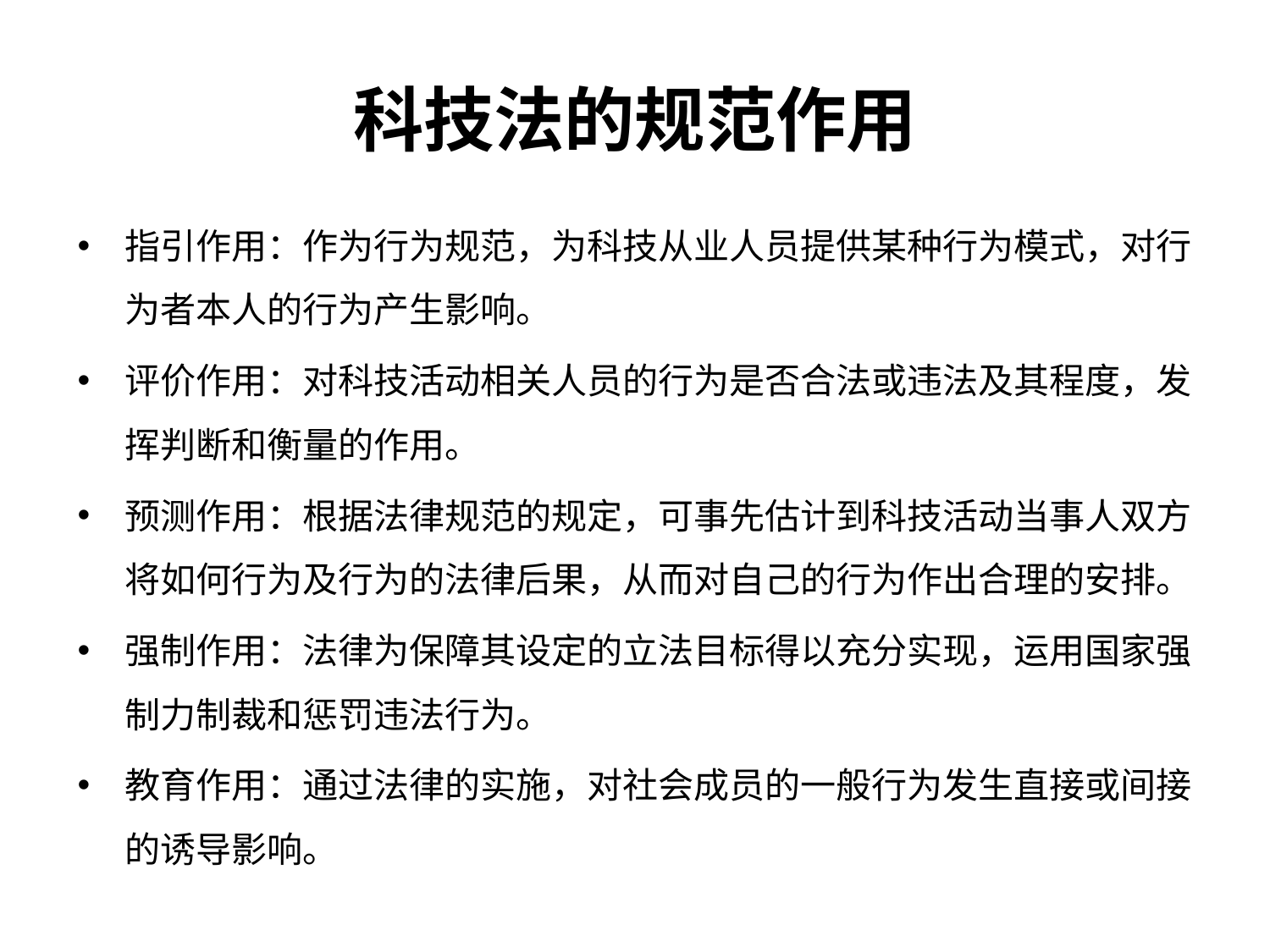

# 科技法的规范作用
指引作用：作为行为规范，为科技从业人员提供某种行为模式，对行为者本人的行为产生影响。
评价作用：对科技活动相关人员的行为是否合法或违法及其程度，发挥判断和衡量的作用。
预测作用：根据法律规范的规定，可事先估计到科技活动当事人双方将如何行为及行为的法律后果，从而对自己的行为作出合理的安排。
强制作用：法律为保障其设定的立法目标得以充分实现，运用国家强制力制裁和惩罚违法行为。
教育作用：通过法律的实施，对社会成员的一般行为发生直接或间接的诱导影响。